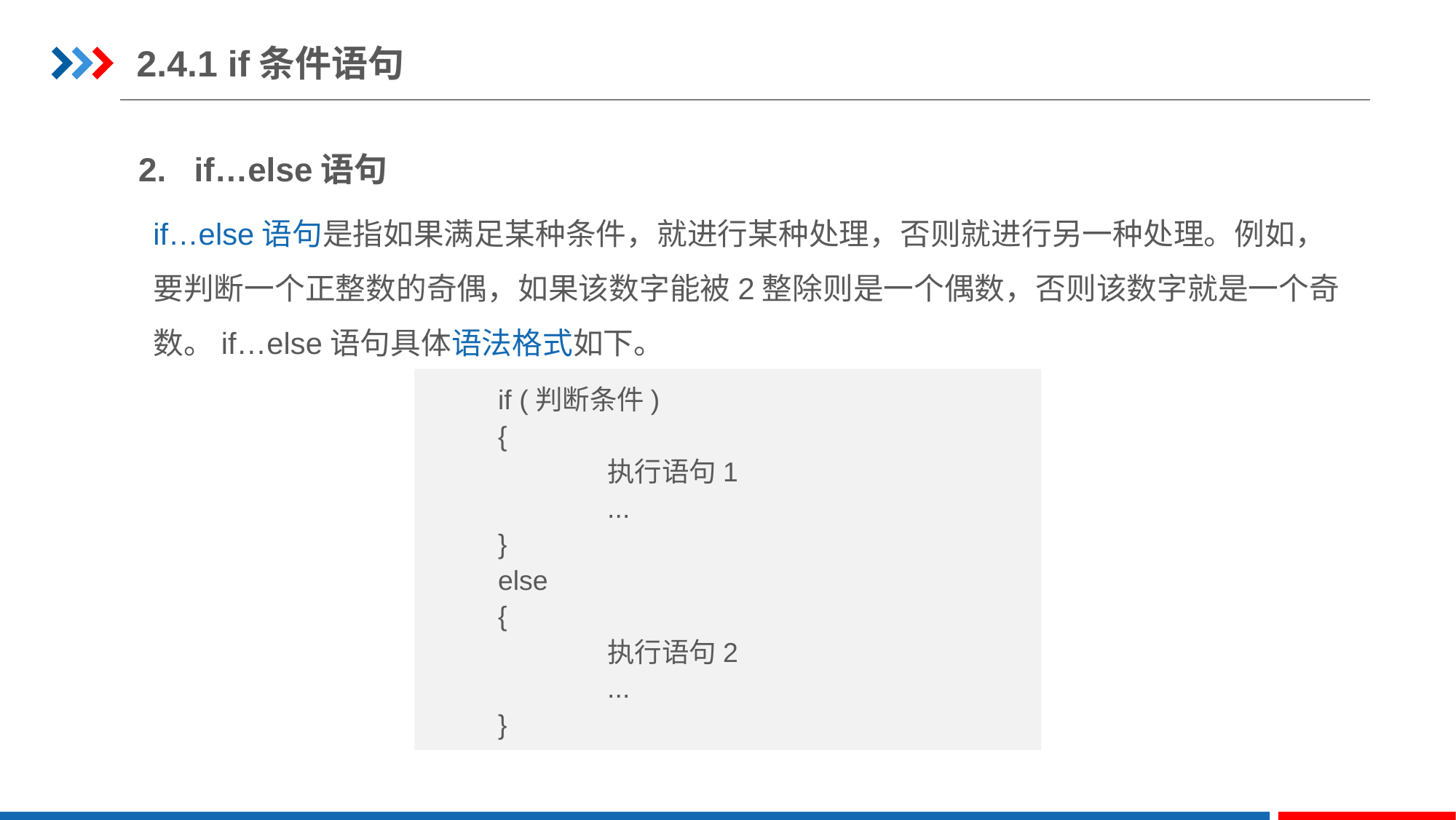

2.4.1 if条件语句
2.   if…else语句
if…else语句是指如果满足某种条件，就进行某种处理，否则就进行另一种处理。例如，要判断一个正整数的奇偶，如果该数字能被2整除则是一个偶数，否则该数字就是一个奇数。if…else语句具体语法格式如下。
if (判断条件)
{
	执行语句1
	...
}
else
{
	执行语句2
	...
}